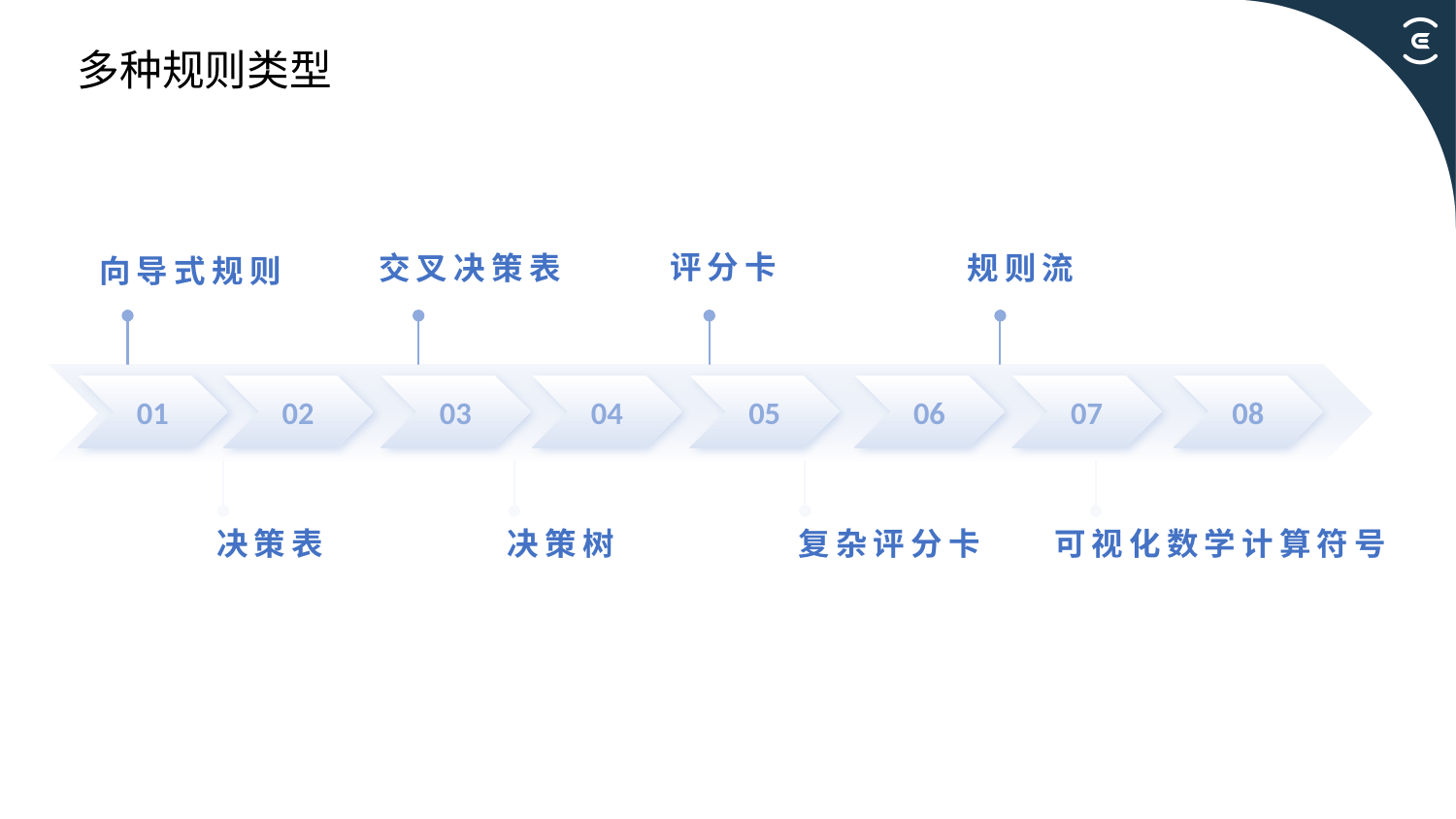

多种规则类型
评分卡
交叉决策表
规则流
向导式规则

01
02
03
04
05
06
07
08
复杂评分卡
可视化数学计算符号
决策表
决策树